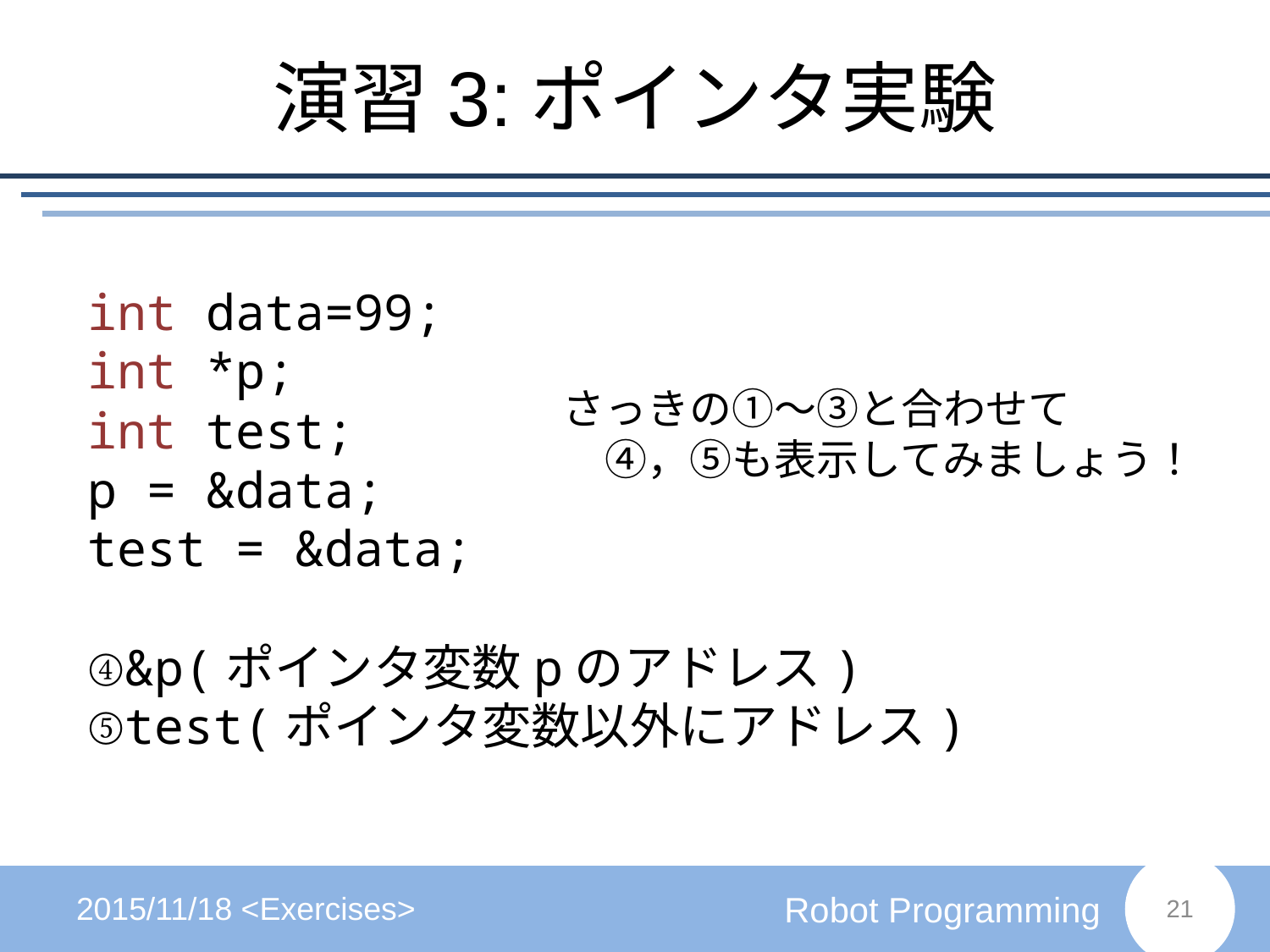

# 演習3:ポインタ実験
int data=99;
int *p;
int test;
p = &data;
test = &data;

④&p(ポインタ変数pのアドレス)
⑤test(ポインタ変数以外にアドレス)
さっきの①～③と合わせて
　④，⑤も表示してみましょう！
2015/11/18 <Exercises>
21